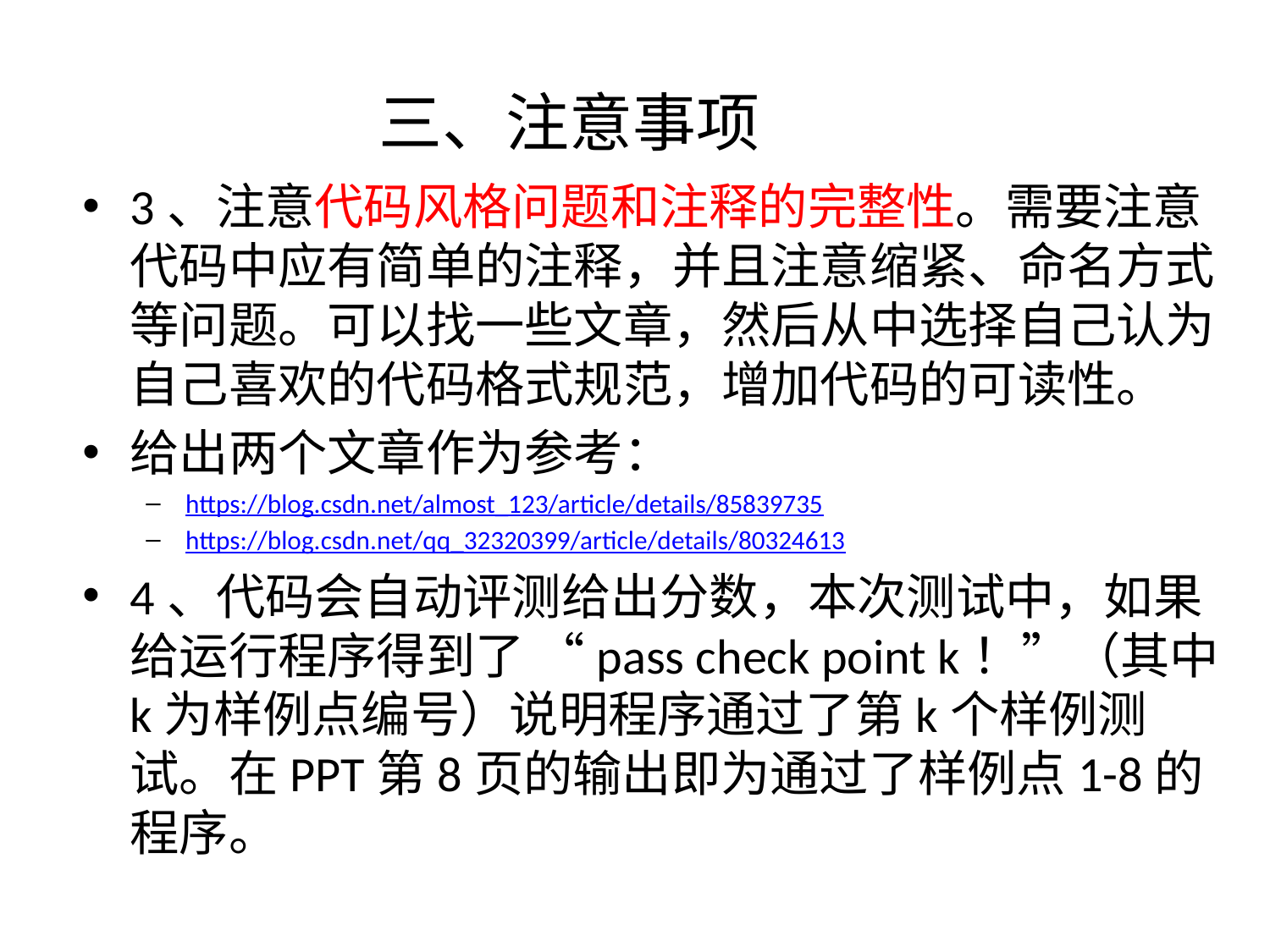

三、注意事项
3、注意代码风格问题和注释的完整性。需要注意代码中应有简单的注释，并且注意缩紧、命名方式等问题。可以找一些文章，然后从中选择自己认为自己喜欢的代码格式规范，增加代码的可读性。
给出两个文章作为参考：
https://blog.csdn.net/almost_123/article/details/85839735
https://blog.csdn.net/qq_32320399/article/details/80324613
4、代码会自动评测给出分数，本次测试中，如果给运行程序得到了 “pass check point k！”（其中k为样例点编号）说明程序通过了第k个样例测试。在PPT第8页的输出即为通过了样例点1-8的程序。